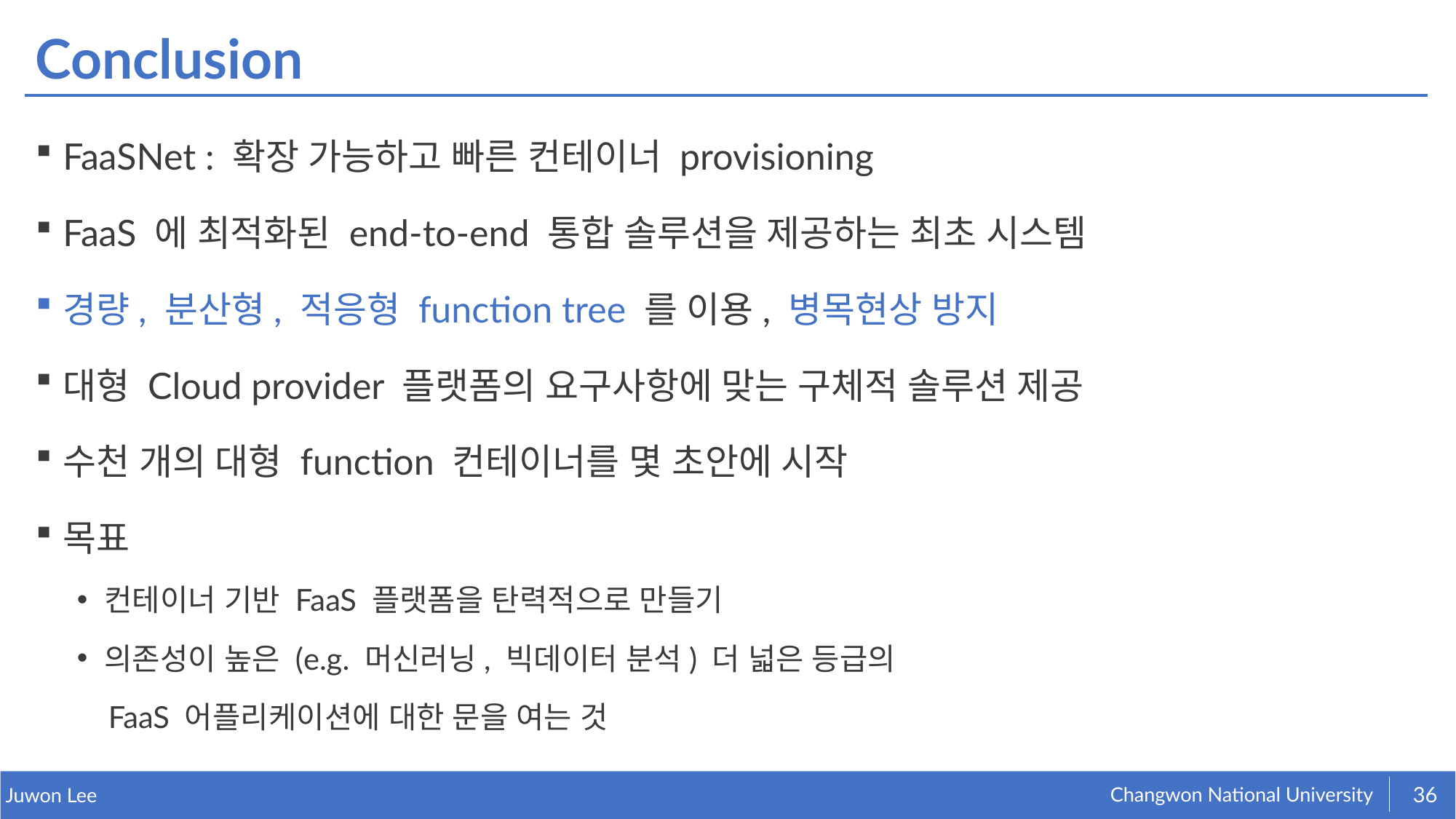

# Conclusion
FaaSNet : 확장 가능하고 빠른 컨테이너 provisioning
FaaS 에 최적화된 end-to-end 통합 솔루션을 제공하는 최초 시스템
경량, 분산형, 적응형 function tree 를 이용, 병목현상 방지
대형 Cloud provider 플랫폼의 요구사항에 맞는 구체적 솔루션 제공
수천 개의 대형 function 컨테이너를 몇 초안에 시작
목표
컨테이너 기반 FaaS 플랫폼을 탄력적으로 만들기
의존성이 높은 (e.g. 머신러닝, 빅데이터 분석) 더 넓은 등급의
    FaaS 어플리케이션에 대한 문을 여는 것
36